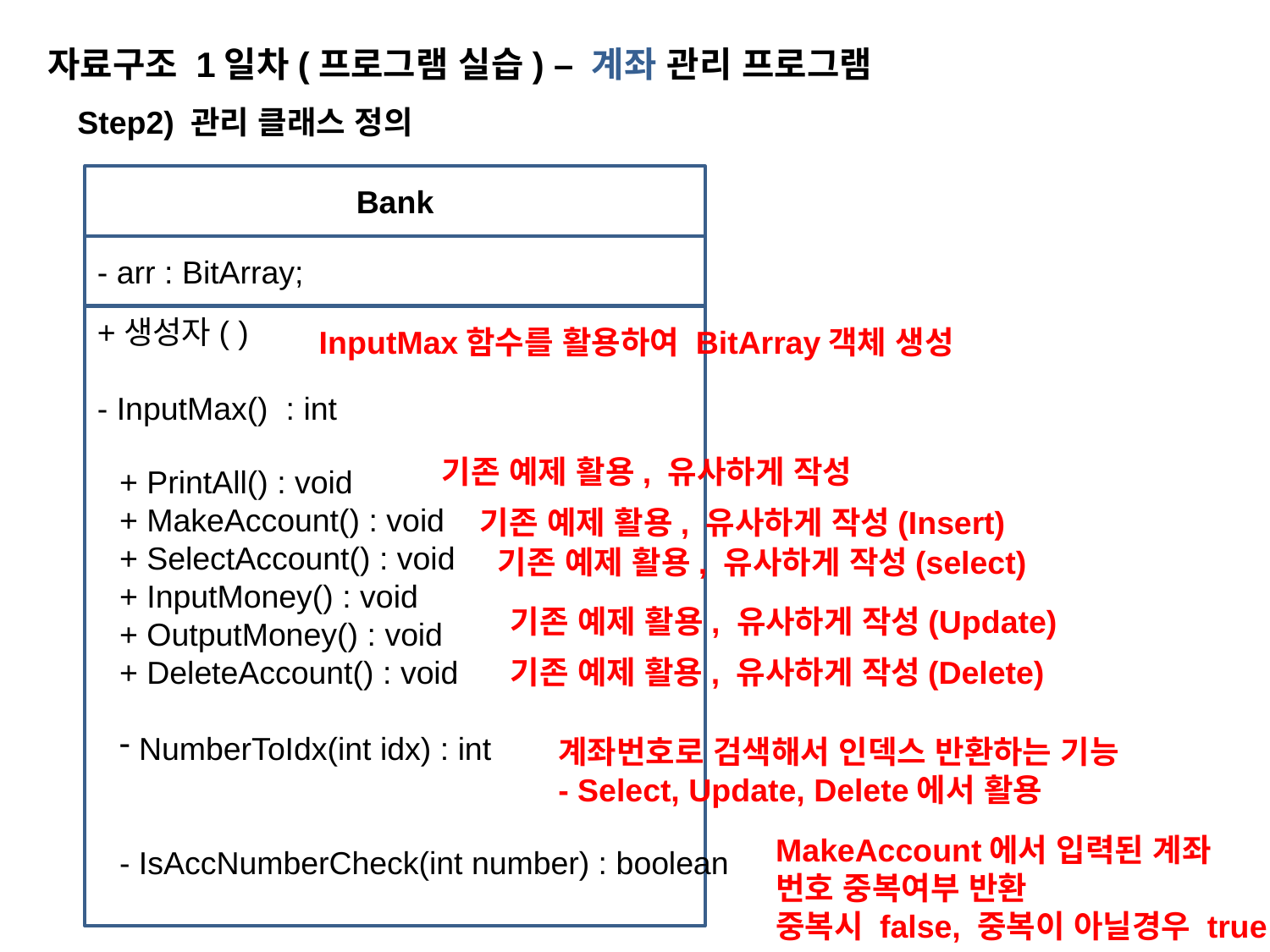

자료구조 1일차(프로그램 실습) – 계좌 관리 프로그램
Step2) 관리 클래스 정의
Bank
- arr : BitArray;
+생성자( )

- InputMax()  : int
InputMax함수를 활용하여 BitArray객체 생성
기존 예제 활용, 유사하게 작성
+ PrintAll() : void
+ MakeAccount() : void
+ SelectAccount() : void
+ InputMoney() : void
+ OutputMoney() : void
+ DeleteAccount() : void

 NumberToIdx(int idx) : int

- IsAccNumberCheck(int number) : boolean
기존 예제 활용, 유사하게 작성(Insert)
기존 예제 활용, 유사하게 작성(select)
기존 예제 활용, 유사하게 작성(Update)
기존 예제 활용, 유사하게 작성(Delete)
계좌번호로 검색해서 인덱스 반환하는 기능
- Select, Update, Delete에서 활용
MakeAccount에서 입력된 계좌
번호 중복여부 반환
중복시 false, 중복이 아닐경우 true